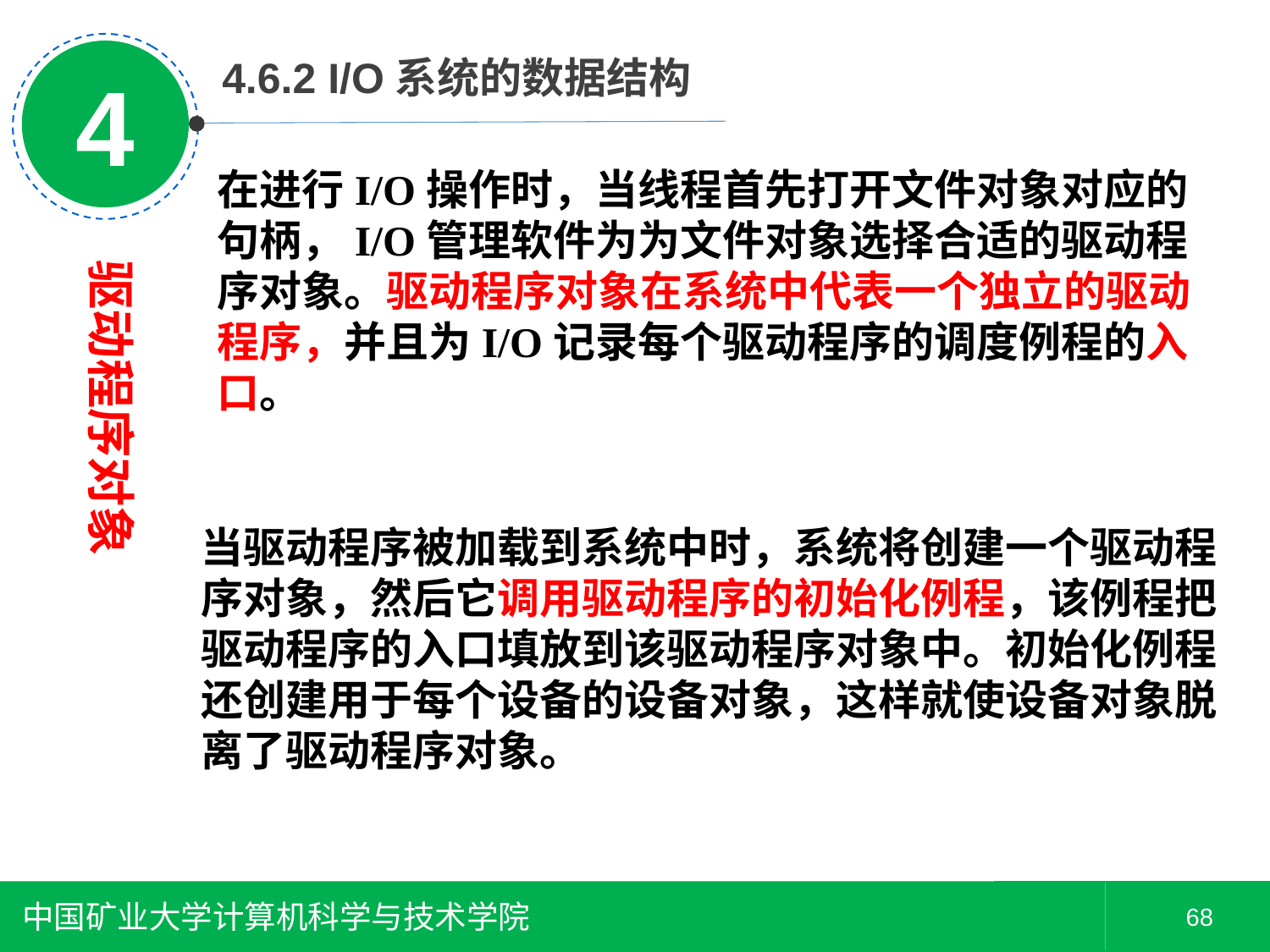

4
  4.6.2 I/O系统的数据结构

在进行I/O操作时，当线程首先打开文件对象对应的句柄，I/O管理软件为为文件对象选择合适的驱动程序对象。驱动程序对象在系统中代表一个独立的驱动程序，并且为I/O记录每个驱动程序的调度例程的入口。
驱动程序对象
当驱动程序被加载到系统中时，系统将创建一个驱动程序对象，然后它调用驱动程序的初始化例程，该例程把驱动程序的入口填放到该驱动程序对象中。初始化例程还创建用于每个设备的设备对象，这样就使设备对象脱离了驱动程序对象。